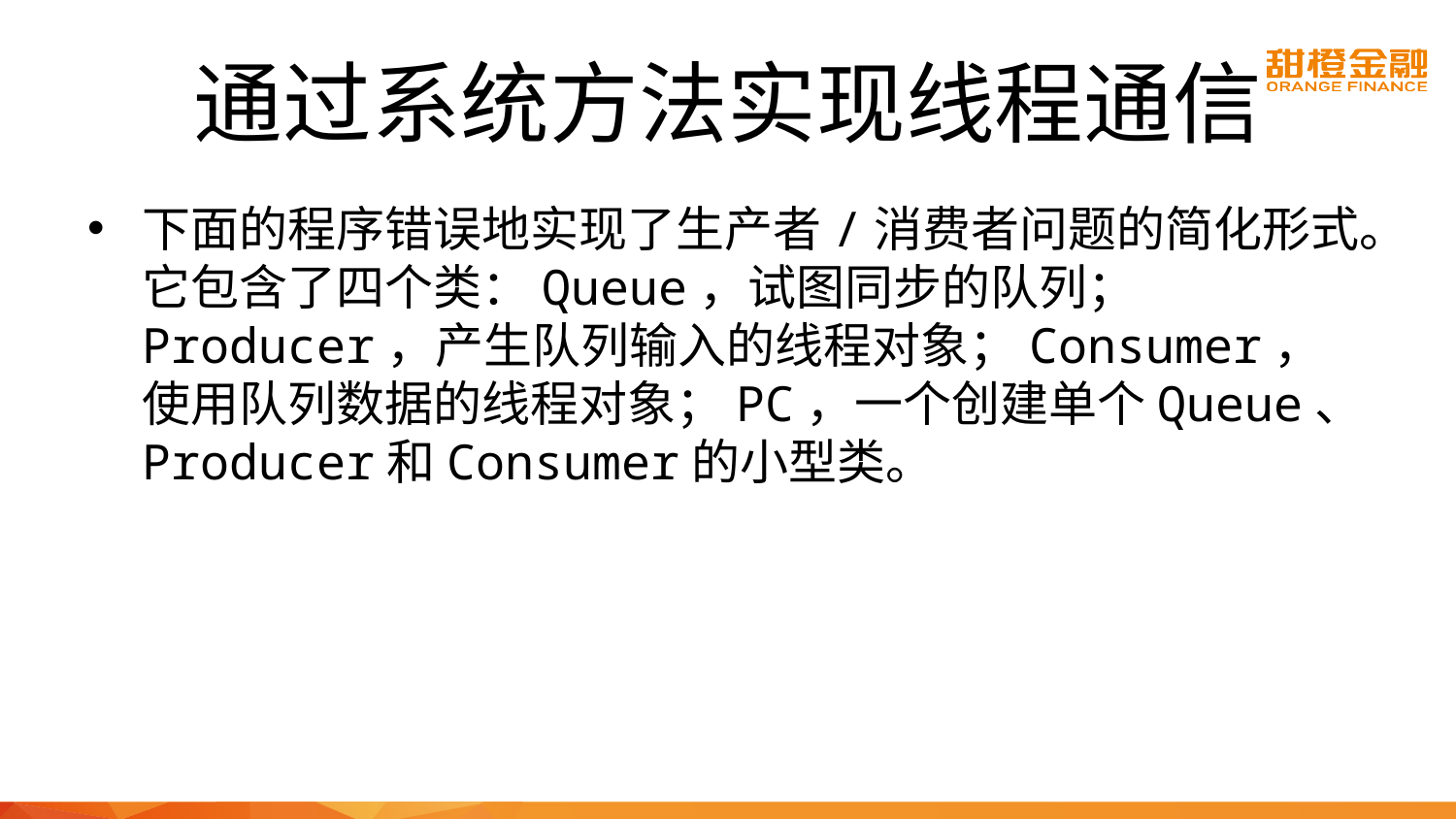

# 通过系统方法实现线程通信
下面的程序错误地实现了生产者/消费者问题的简化形式。它包含了四个类：Queue，试图同步的队列；Producer，产生队列输入的线程对象；Consumer，使用队列数据的线程对象；PC，一个创建单个Queue、Producer和Consumer的小型类。